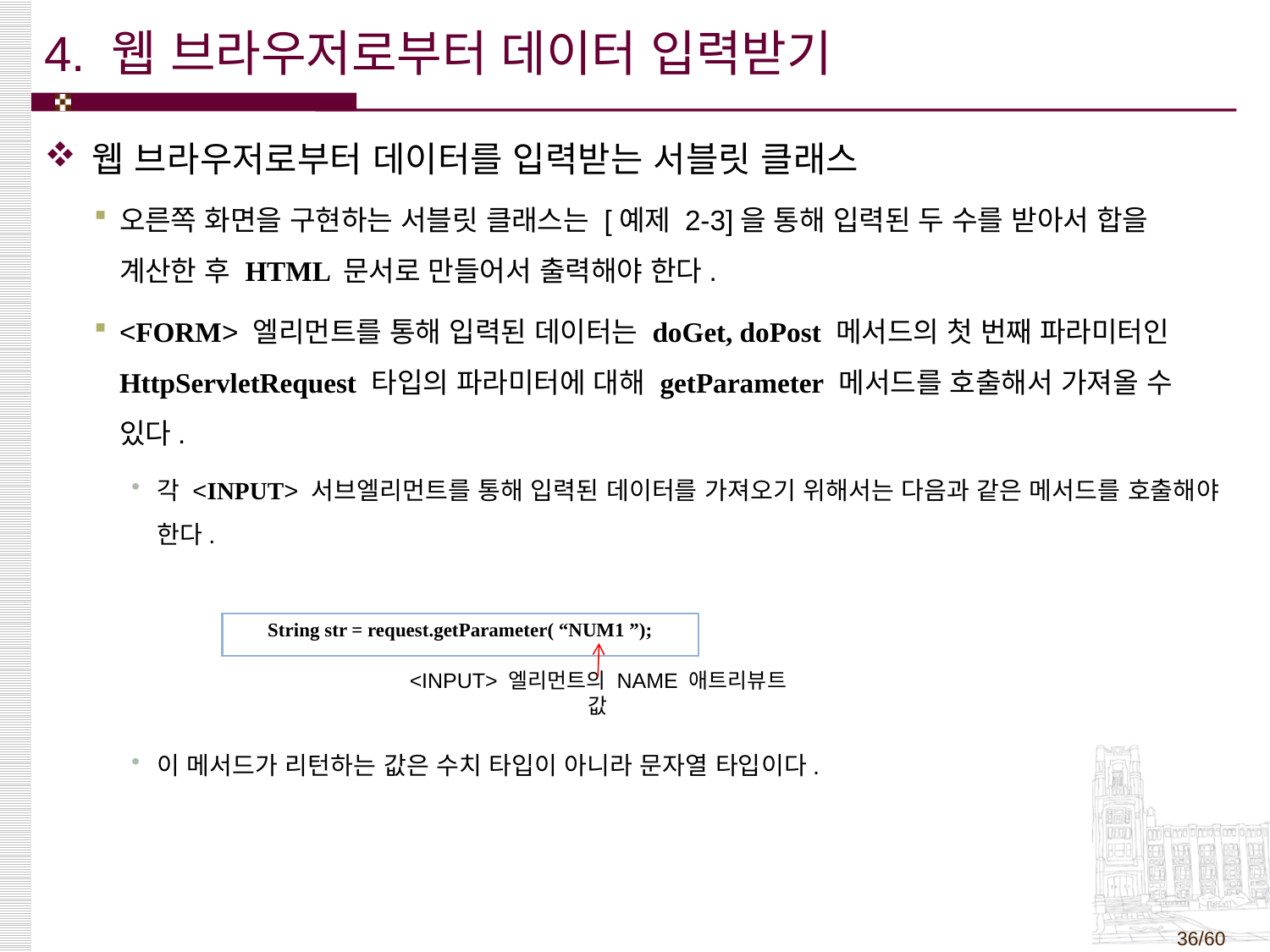

# 4. 웹 브라우저로부터 데이터 입력받기
웹 브라우저로부터 데이터를 입력받는 서블릿 클래스
오른쪽 화면을 구현하는 서블릿 클래스는 [예제 2-3]을 통해 입력된 두 수를 받아서 합을 계산한 후 HTML 문서로 만들어서 출력해야 한다.
<FORM> 엘리먼트를 통해 입력된 데이터는 doGet, doPost 메서드의 첫 번째 파라미터인 HttpServletRequest 타입의 파라미터에 대해 getParameter 메서드를 호출해서 가져올 수 있다.
각 <INPUT> 서브엘리먼트를 통해 입력된 데이터를 가져오기 위해서는 다음과 같은 메서드를 호출해야 한다.

이 메서드가 리턴하는 값은 수치 타입이 아니라 문자열 타입이다.

| String str = request.getParameter( “NUM1 ”); |
| --- |
<INPUT> 엘리먼트의 NAME 애트리뷰트 값